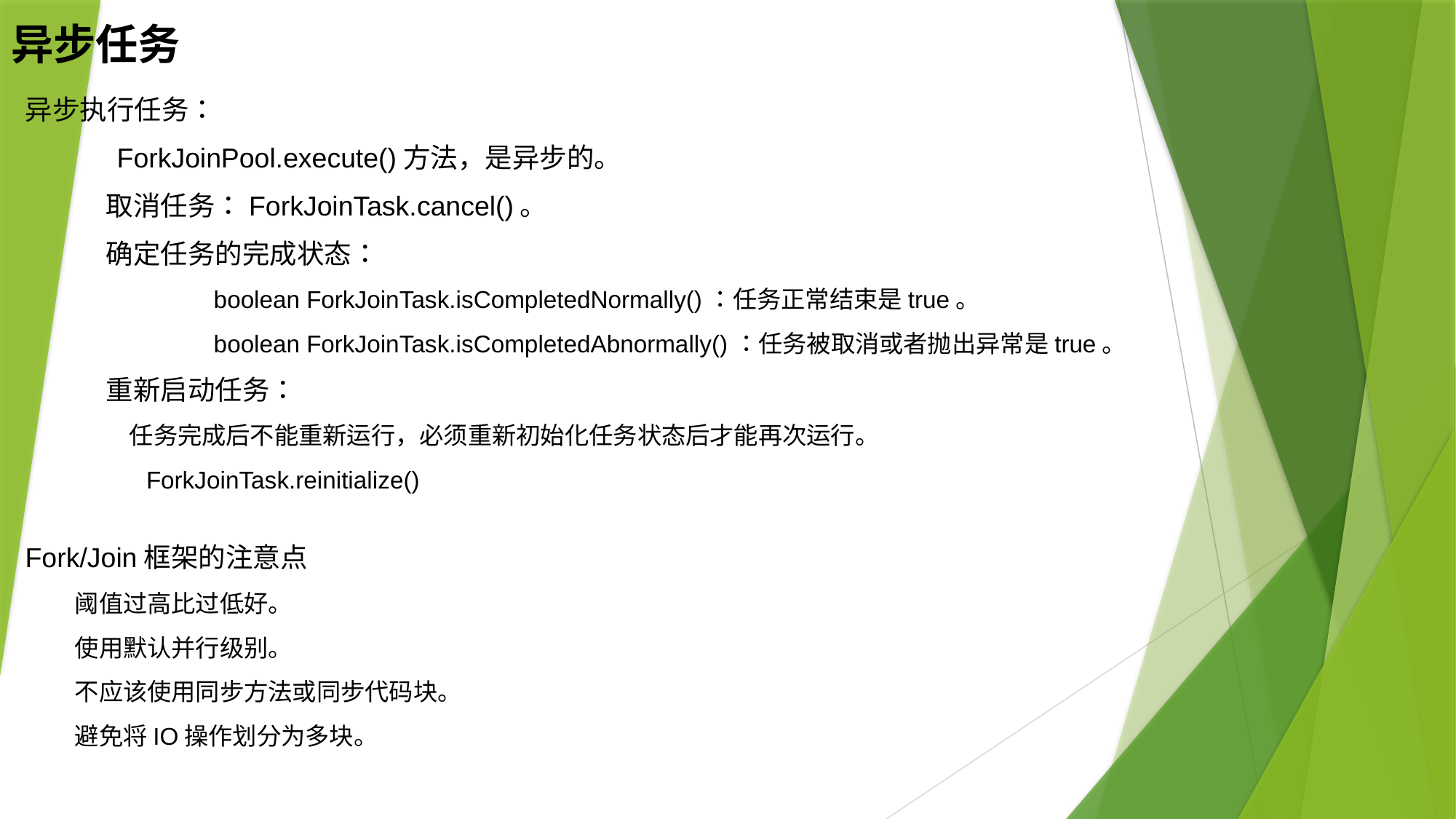

# 异步任务
异步执行任务：
            ForkJoinPool.execute()方法，是异步的。
            取消任务：ForkJoinTask.cancel()。
            确定任务的完成状态：
                            boolean ForkJoinTask.isCompletedNormally()：任务正常结束是true。
                            boolean ForkJoinTask.isCompletedAbnormally()：任务被取消或者抛出异常是true。
            重新启动任务：
                  任务完成后不能重新运行，必须重新初始化任务状态后才能再次运行。
                  ForkJoinTask.reinitialize()

Fork/Join框架的注意点
        阈值过高比过低好。
        使用默认并行级别。
        不应该使用同步方法或同步代码块。
        避免将IO操作划分为多块。